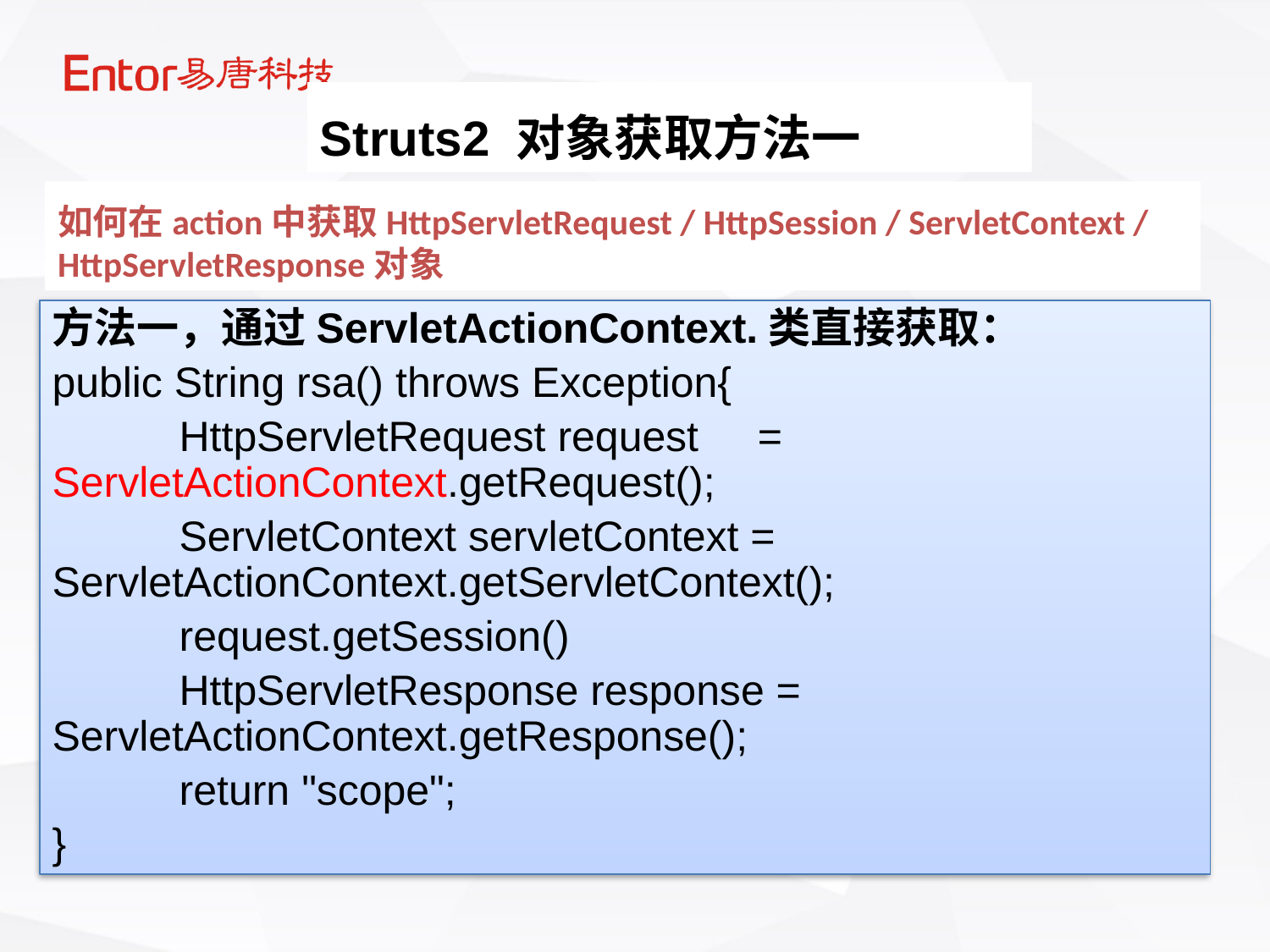

Struts2 对象获取方法一
如何在action中获取HttpServletRequest / HttpSession / ServletContext / HttpServletResponse对象
方法一，通过ServletActionContext.类直接获取：
public String rsa() throws Exception{
	HttpServletRequest request     = ServletActionContext.getRequest();
	ServletContext servletContext = ServletActionContext.getServletContext();
	request.getSession()
	HttpServletResponse response = ServletActionContext.getResponse();
	return "scope";
}